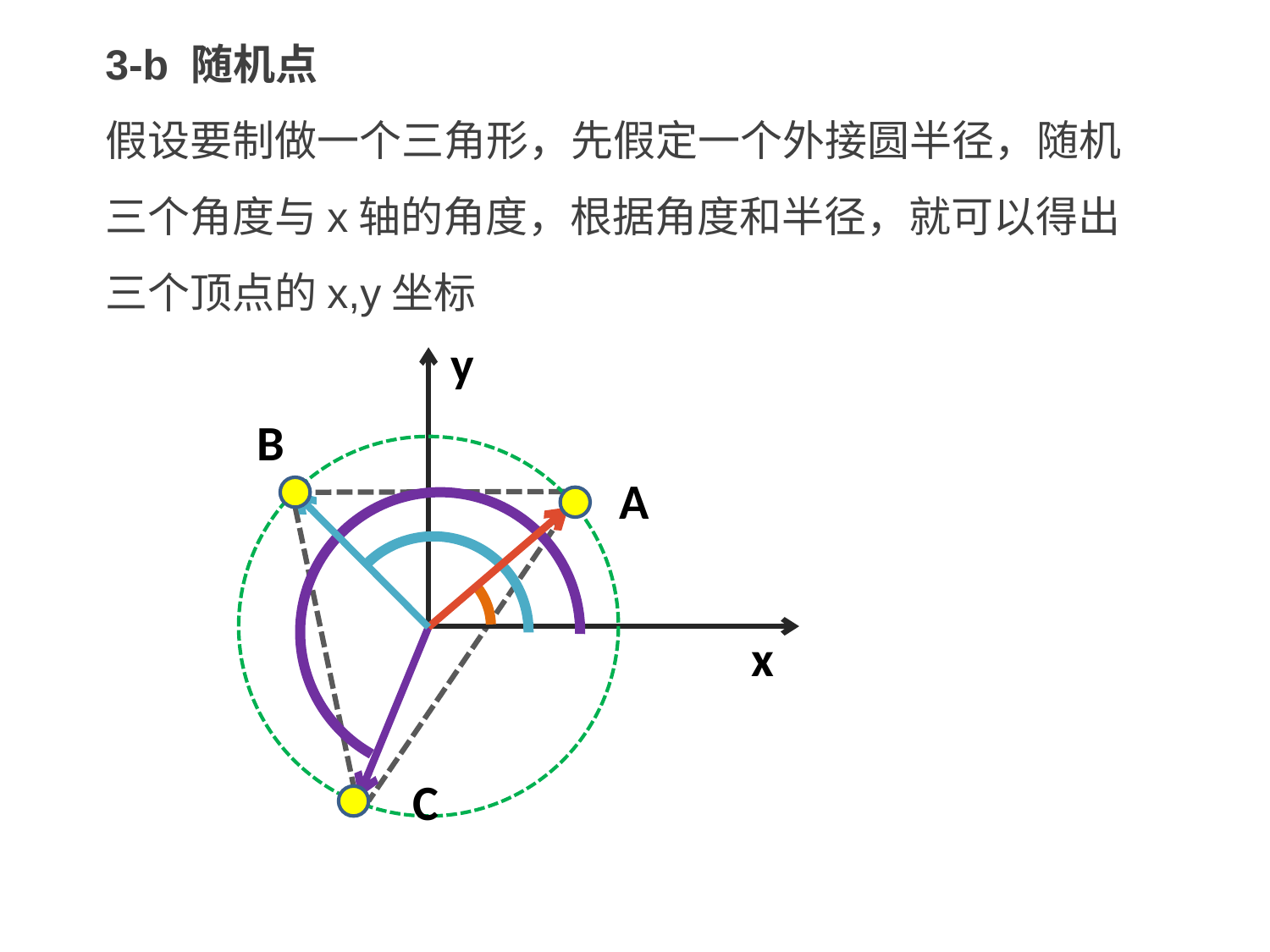

3-b 随机点
假设要制做一个三角形，先假定一个外接圆半径，随机三个角度与x轴的角度，根据角度和半径，就可以得出三个顶点的x,y坐标
y

B
A
x
C